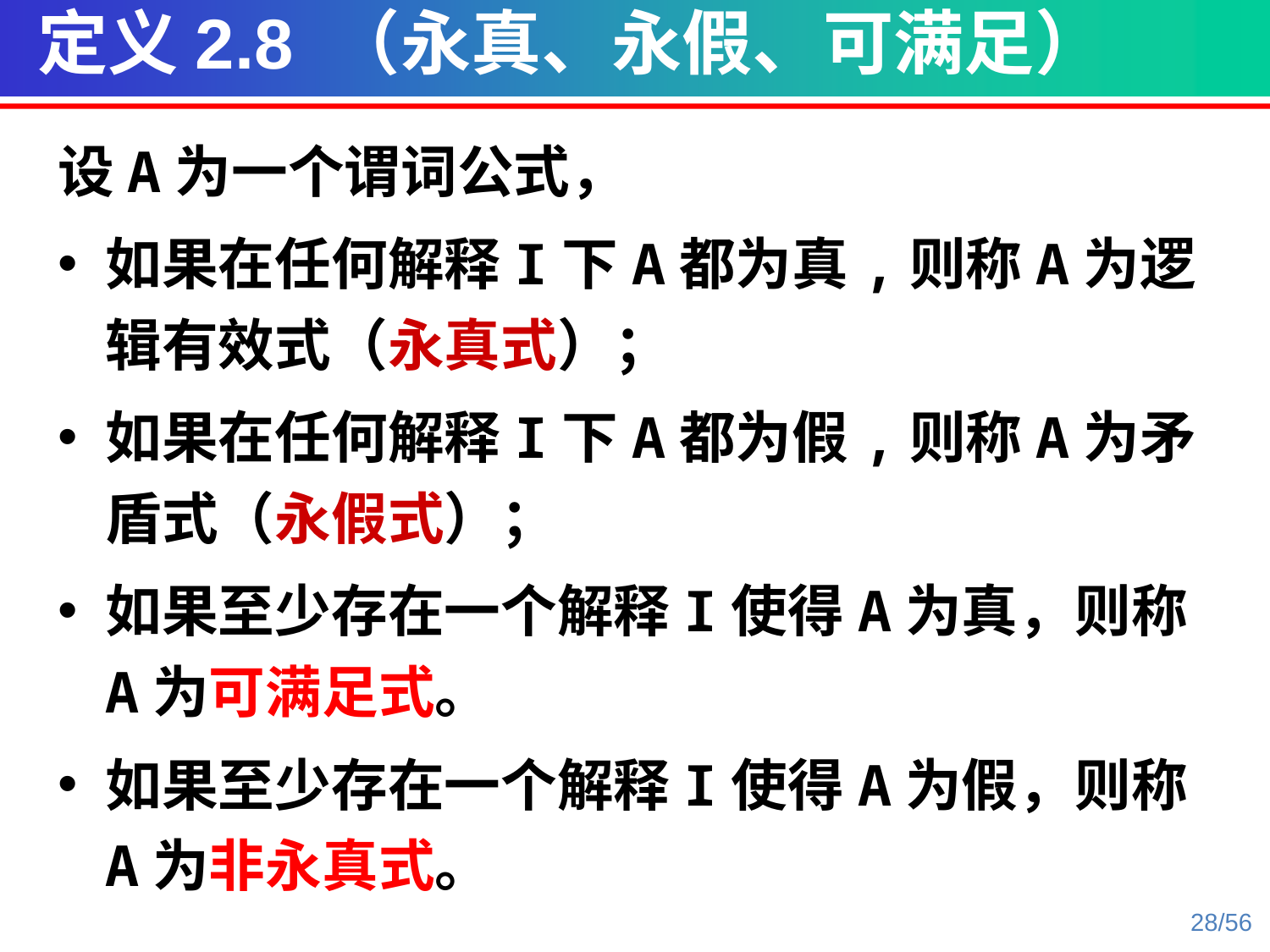

定义2.8 （永真、永假、可满足）
设A为一个谓词公式，
如果在任何解释I下A都为真,则称A为逻辑有效式（永真式）；
如果在任何解释I下A都为假,则称A为矛盾式（永假式）；
如果至少存在一个解释I使得A为真，则称A为可满足式。
如果至少存在一个解释I使得A为假，则称A为非永真式。

28/56